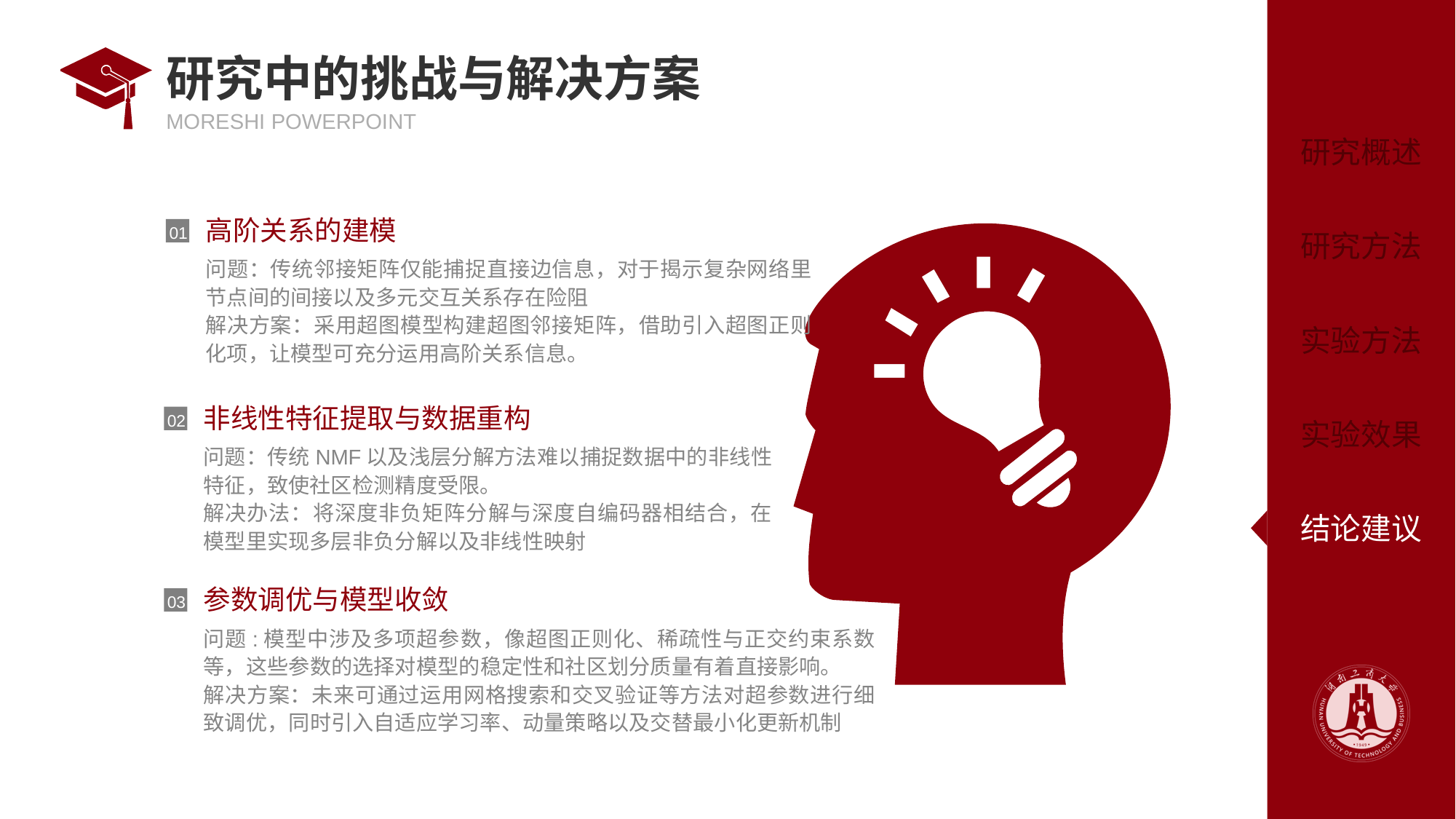

# 研究中的挑战与解决方案
高阶关系的建模

01

问题：传统邻接矩阵仅能捕捉直接边信息，对于揭示复杂网络里节点间的间接以及多元交互关系存在险阻
解决方案：采用超图模型构建超图邻接矩阵，借助引入超图正则化项，让模型可充分运用高阶关系信息。
非线性特征提取与数据重构
02

问题：传统NMF以及浅层分解方法难以捕捉数据中的非线性特征，致使社区检测精度受限。
解决办法：将深度非负矩阵分解与深度自编码器相结合，在模型里实现多层非负分解以及非线性映射
参数调优与模型收敛
03

问题:模型中涉及多项超参数，像超图正则化、稀疏性与正交约束系数等，这些参数的选择对模型的稳定性和社区划分质量有着直接影响。
解决方案：未来可通过运用网格搜索和交叉验证等方法对超参数进行细致调优，同时引入自适应学习率、动量策略以及交替最小化更新机制